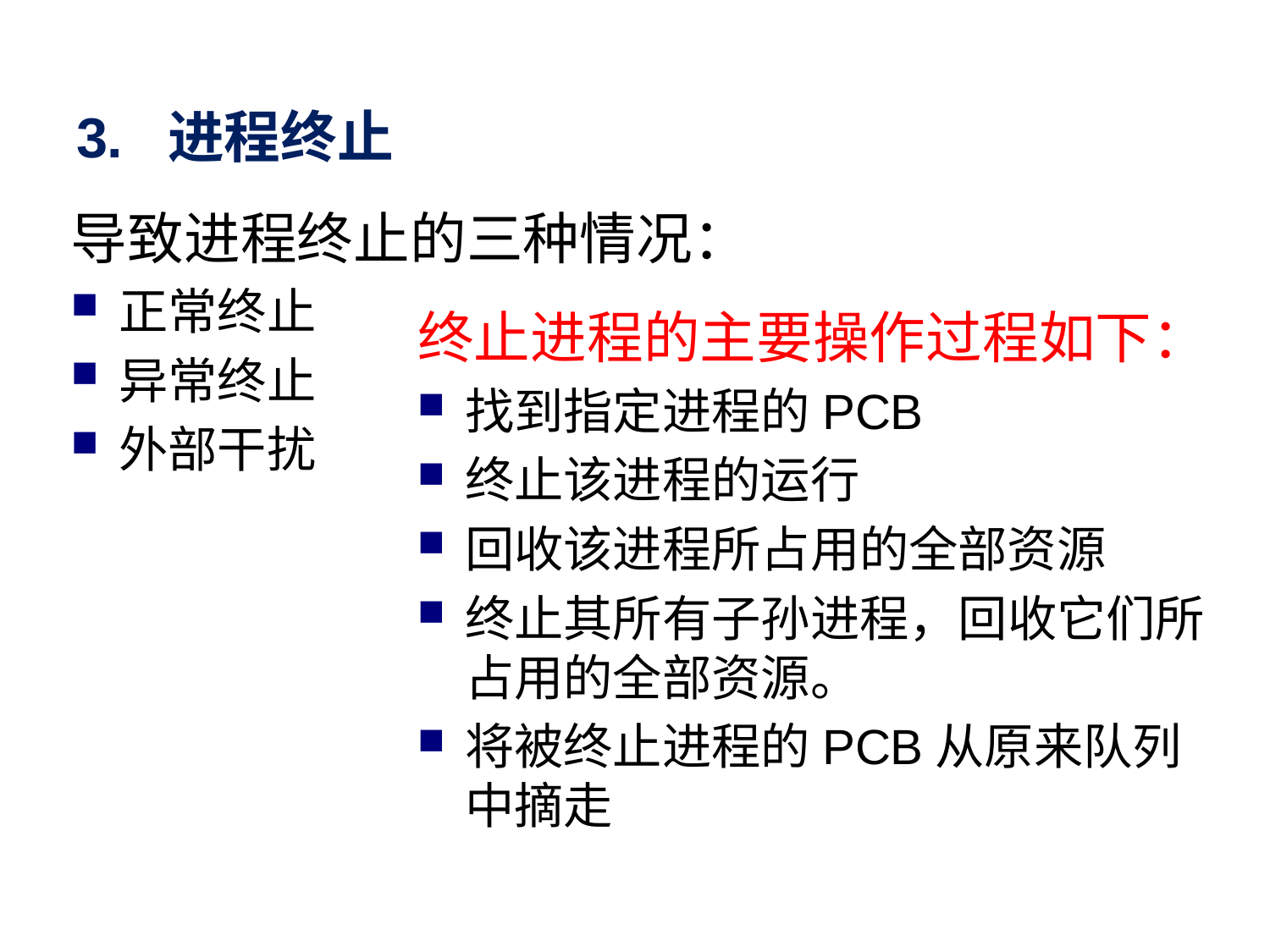

# 3.  进程终止
导致进程终止的三种情况：
正常终止
异常终止
外部干扰

终止进程的主要操作过程如下：
找到指定进程的PCB
终止该进程的运行
回收该进程所占用的全部资源
终止其所有子孙进程，回收它们所占用的全部资源。
将被终止进程的PCB从原来队列中摘走